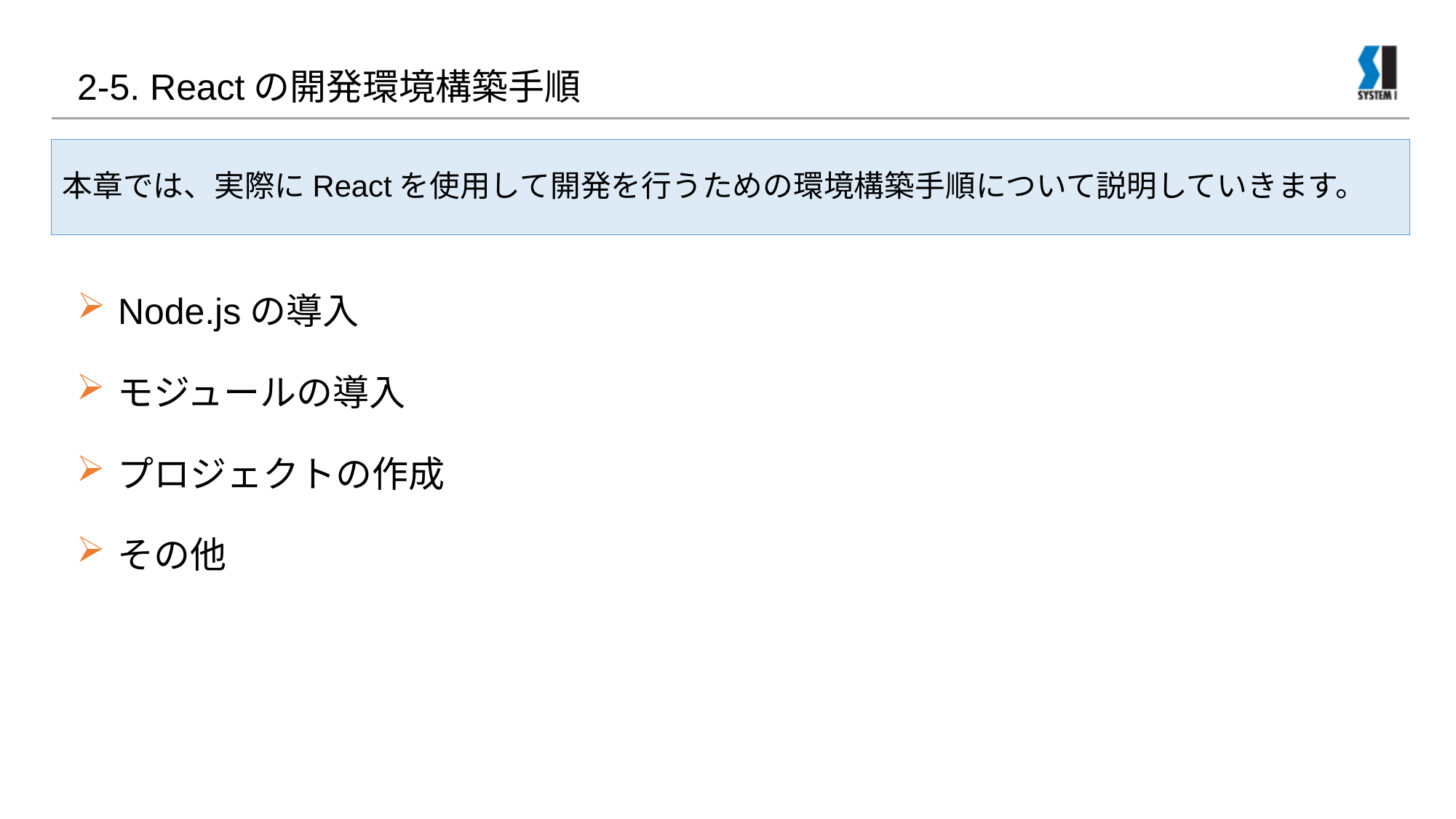

# 2-5. Reactの開発環境構築手順
本章では、実際にReactを使用して開発を行うための環境構築手順について説明していきます。
Node.jsの導入
モジュールの導入
プロジェクトの作成
その他